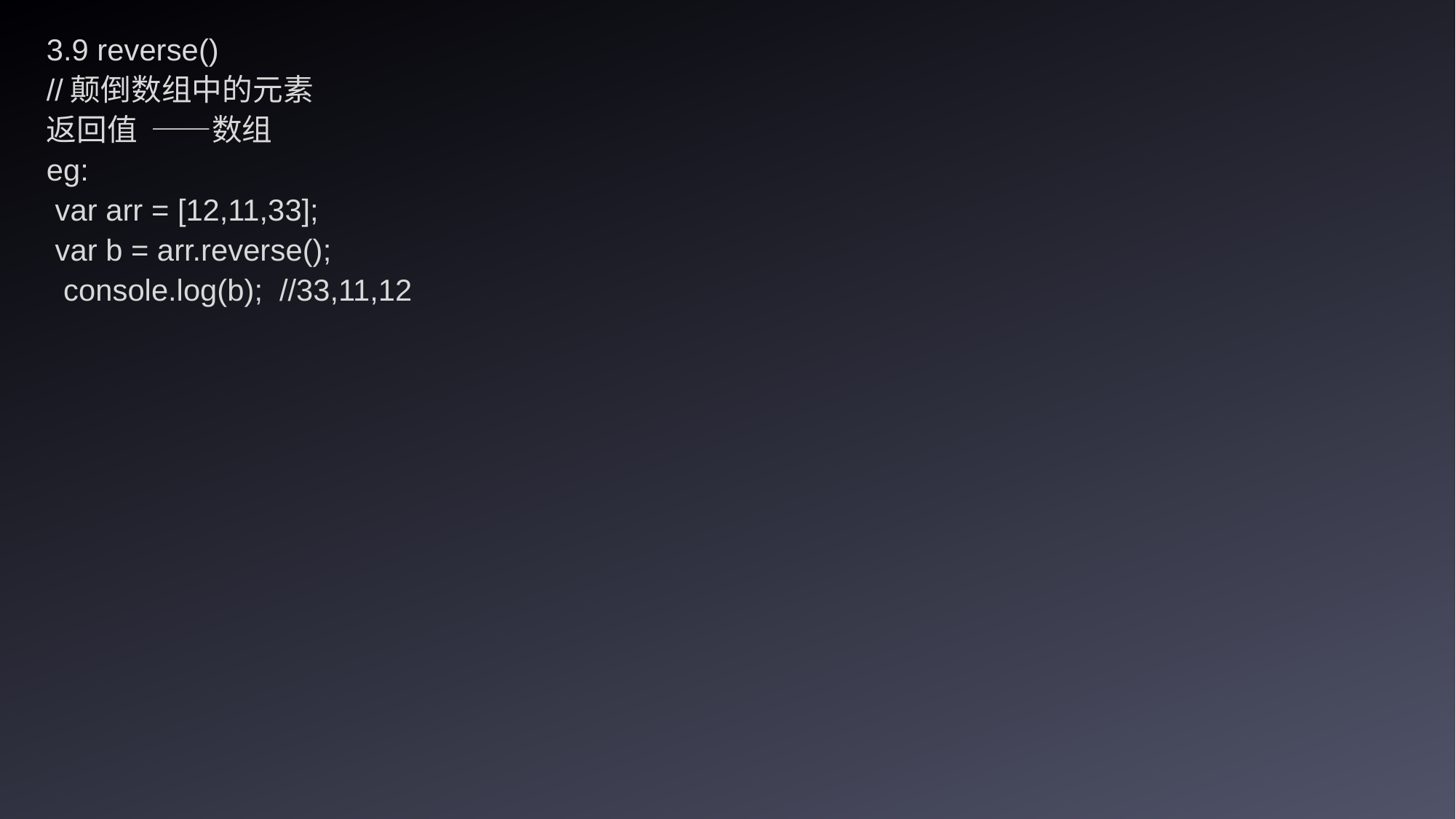

3.9 reverse()
//颠倒数组中的元素
返回值  ——数组
eg:
 var arr = [12,11,33];
 var b = arr.reverse();
  console.log(b);  //33,11,12